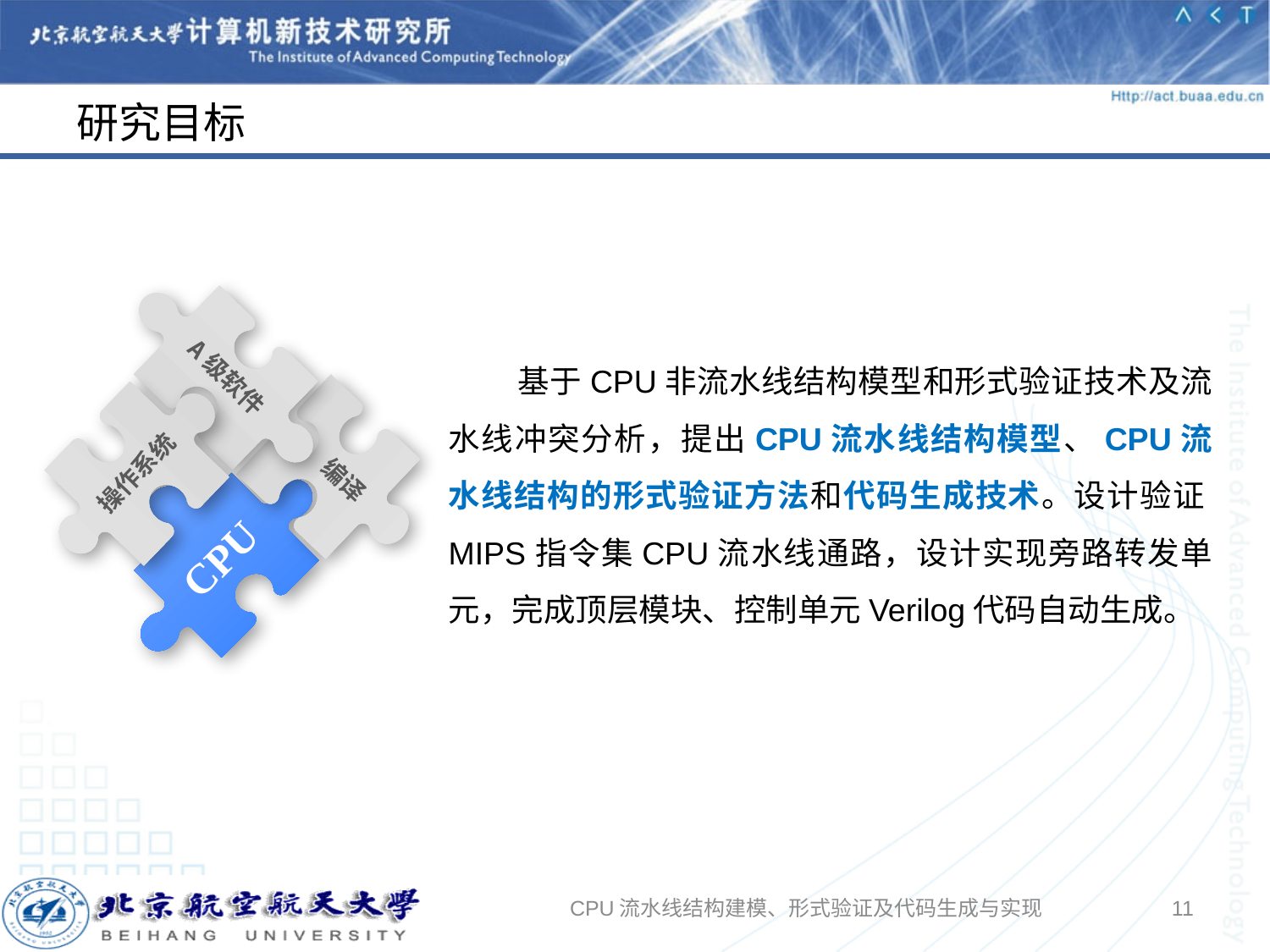

# 研究目标

A级软件
操作系统
编译
CPU
        基于CPU非流水线结构模型和形式验证技术及流水线冲突分析，提出CPU流水线结构模型、CPU流水线结构的形式验证方法和代码生成技术。设计验证MIPS指令集CPU流水线通路，设计实现旁路转发单元，完成顶层模块、控制单元Verilog代码自动生成。
CPU流水线结构建模、形式验证及代码生成与实现
11